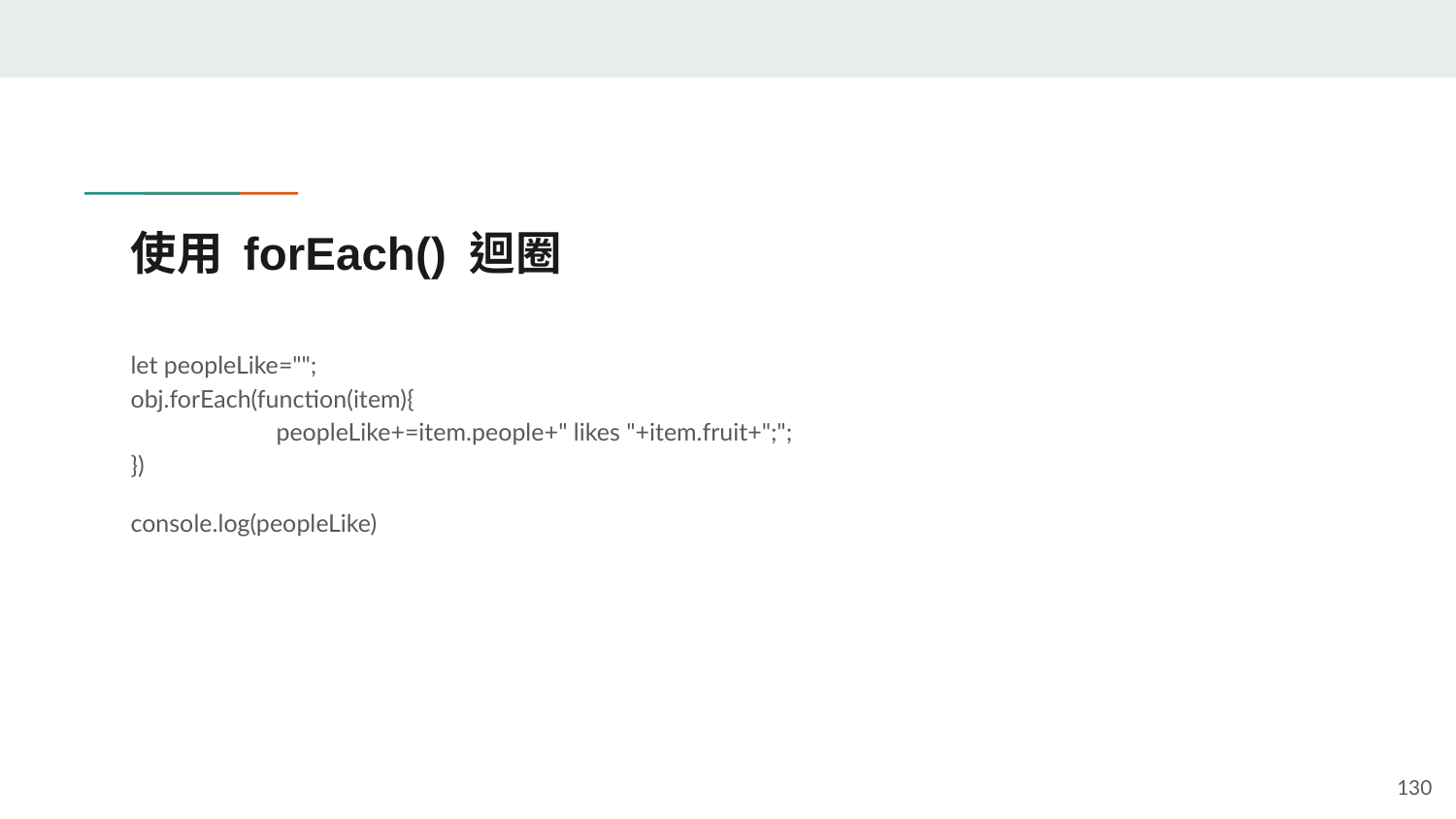

# 使用 forEach() 迴圈
let peopleLike="";
obj.forEach(function(item){
	peopleLike+=item.people+" likes "+item.fruit+";";
})
console.log(peopleLike)
130